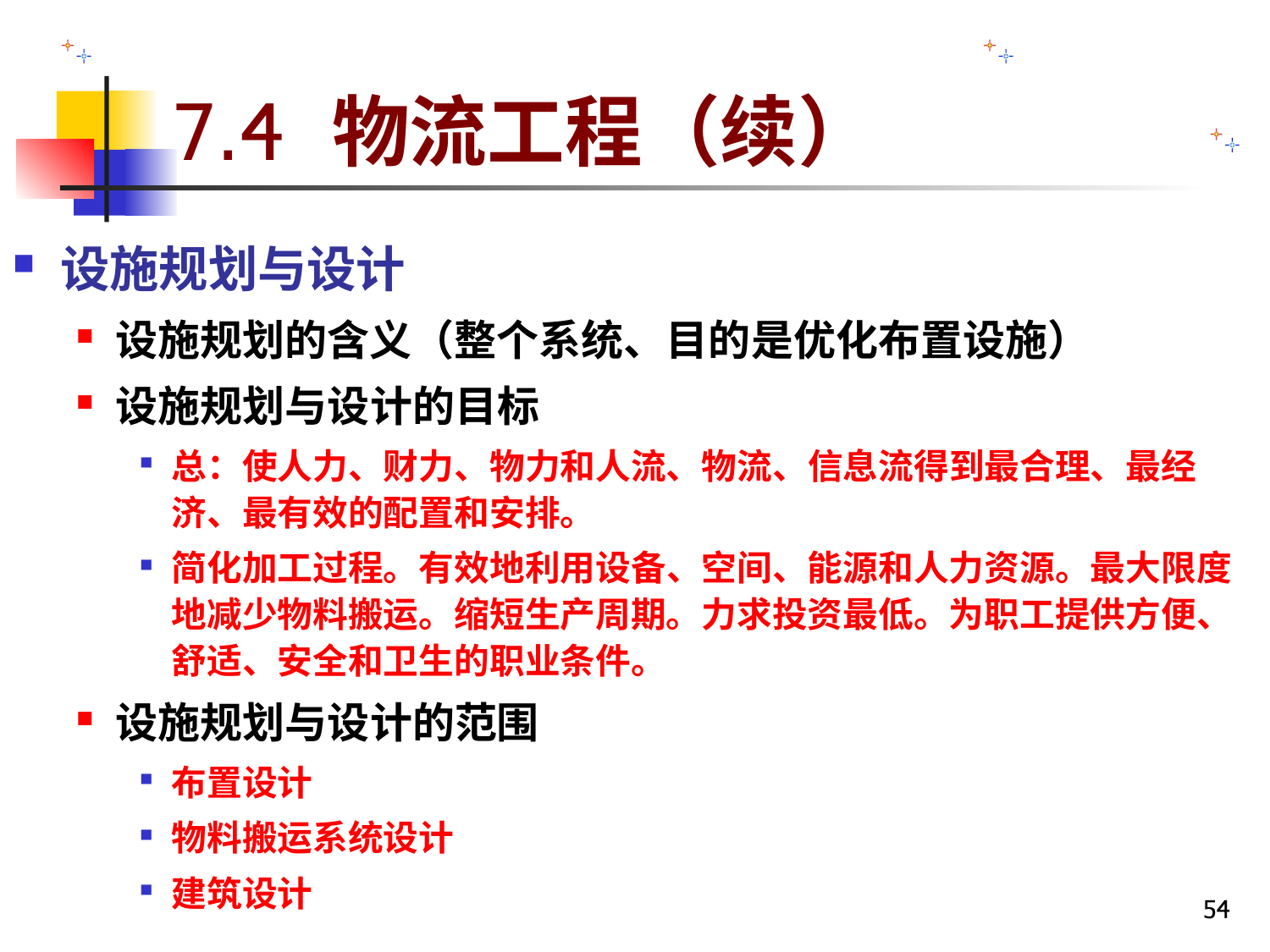

# 7.4 物流工程（续）
设施规划与设计
设施规划的含义（整个系统、目的是优化布置设施）
设施规划与设计的目标
总：使人力、财力、物力和人流、物流、信息流得到最合理、最经济、最有效的配置和安排。
简化加工过程。有效地利用设备、空间、能源和人力资源。最大限度地减少物料搬运。缩短生产周期。力求投资最低。为职工提供方便、舒适、安全和卫生的职业条件。
设施规划与设计的范围
布置设计
物料搬运系统设计
建筑设计
54